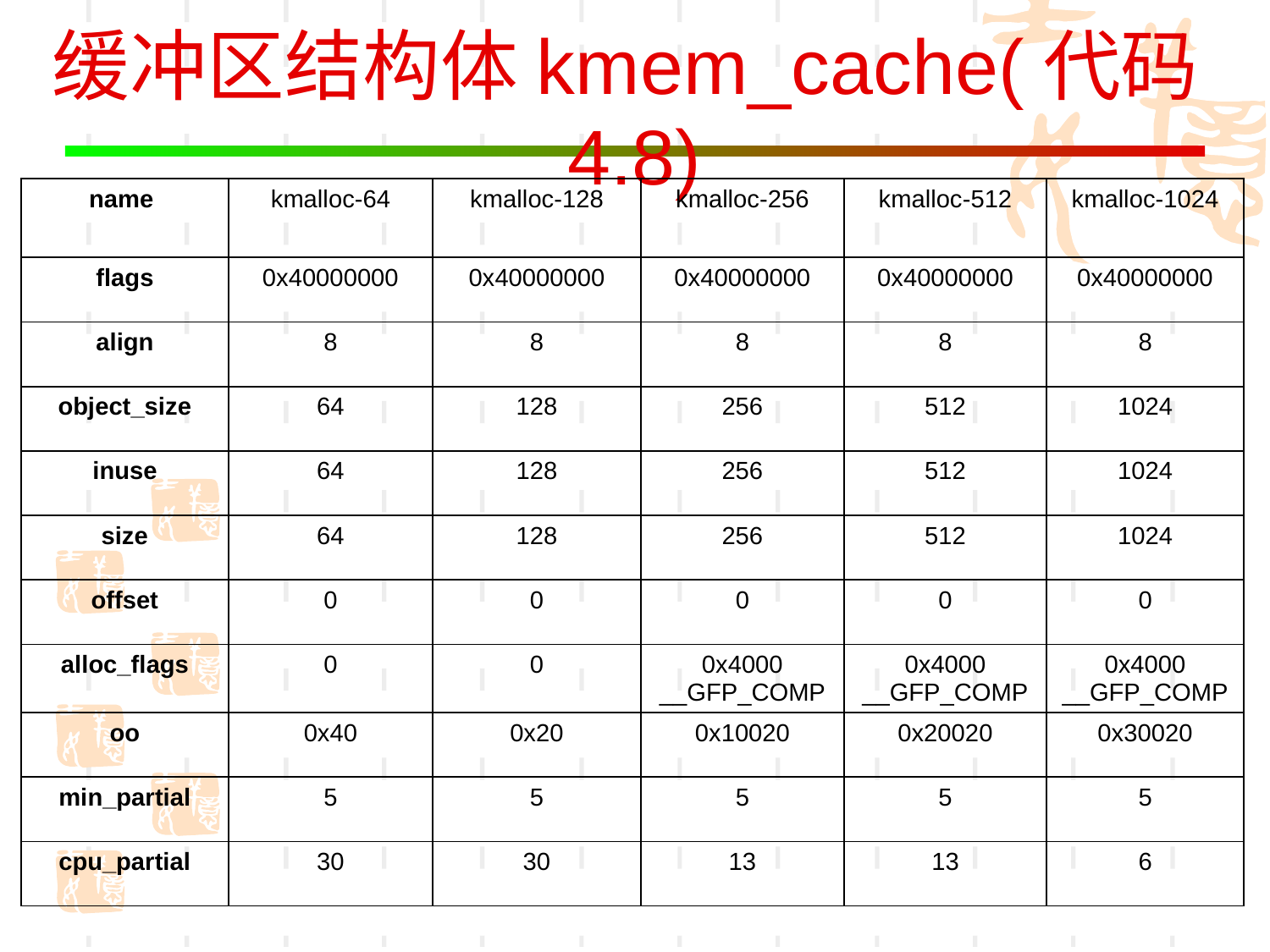

# 缓冲区结构体kmem_cache(代码4.8)
| name | kmalloc-64 | kmalloc-128 | kmalloc-256 | kmalloc-512 | kmalloc-1024 |
| --- | --- | --- | --- | --- | --- |
| flags | 0x40000000 | 0x40000000 | 0x40000000 | 0x40000000 | 0x40000000 |
| align | 8 | 8 | 8 | 8 | 8 |
| object\_size | 64 | 128 | 256 | 512 | 1024 |
| inuse | 64 | 128 | 256 | 512 | 1024 |
| size | 64 | 128 | 256 | 512 | 1024 |
| offset | 0 | 0 | 0 | 0 | 0 |
| alloc\_flags | 0 | 0 | 0x4000 \_\_GFP\_COMP | 0x4000 \_\_GFP\_COMP | 0x4000 \_\_GFP\_COMP |
| oo | 0x40 | 0x20 | 0x10020 | 0x20020 | 0x30020 |
| min\_partial | 5 | 5 | 5 | 5 | 5 |
| cpu\_partial | 30 | 30 | 13 | 13 | 6 |